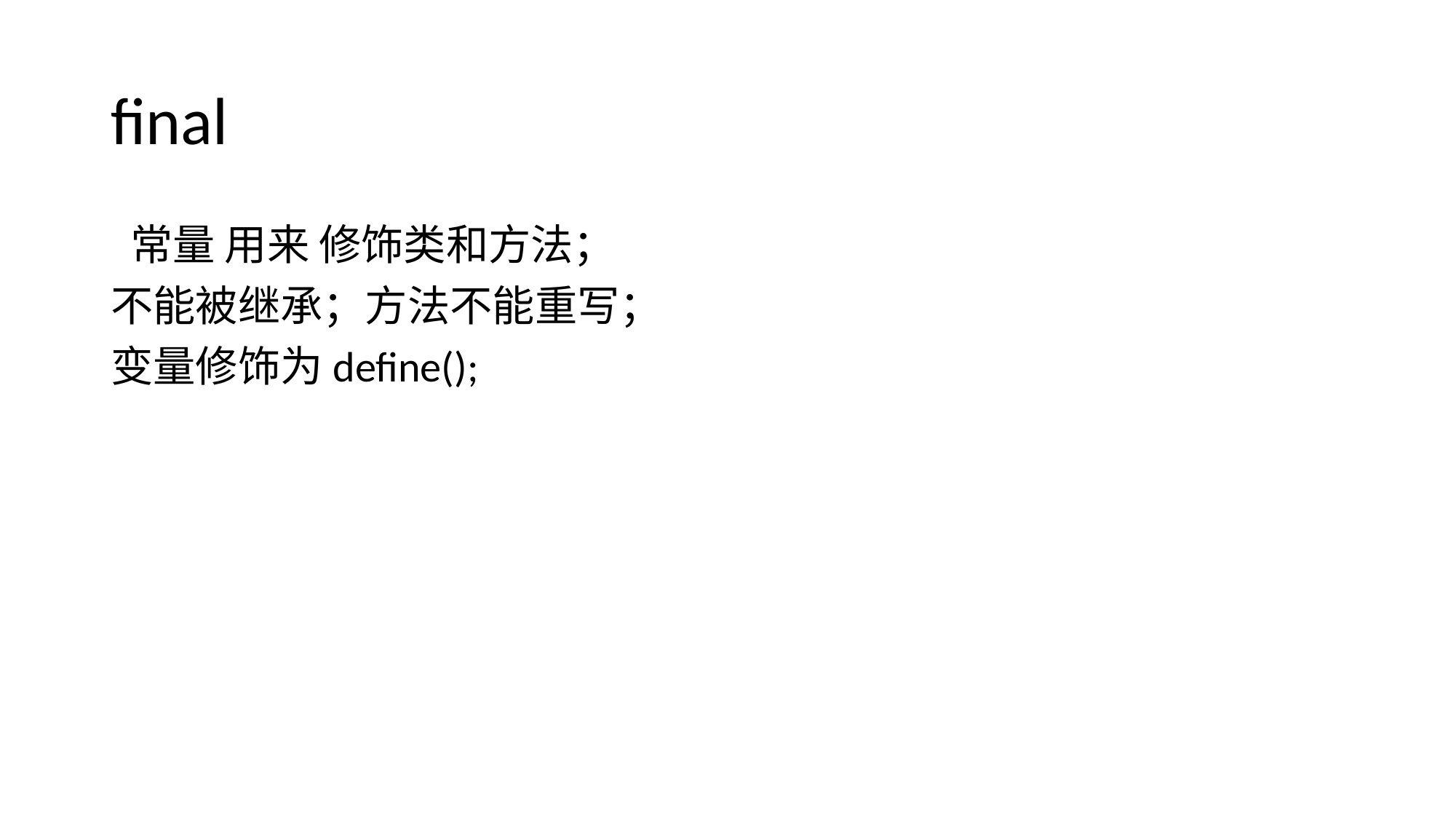

# final
 常量 用来 修饰类和方法；
不能被继承；方法不能重写；
变量修饰为define();